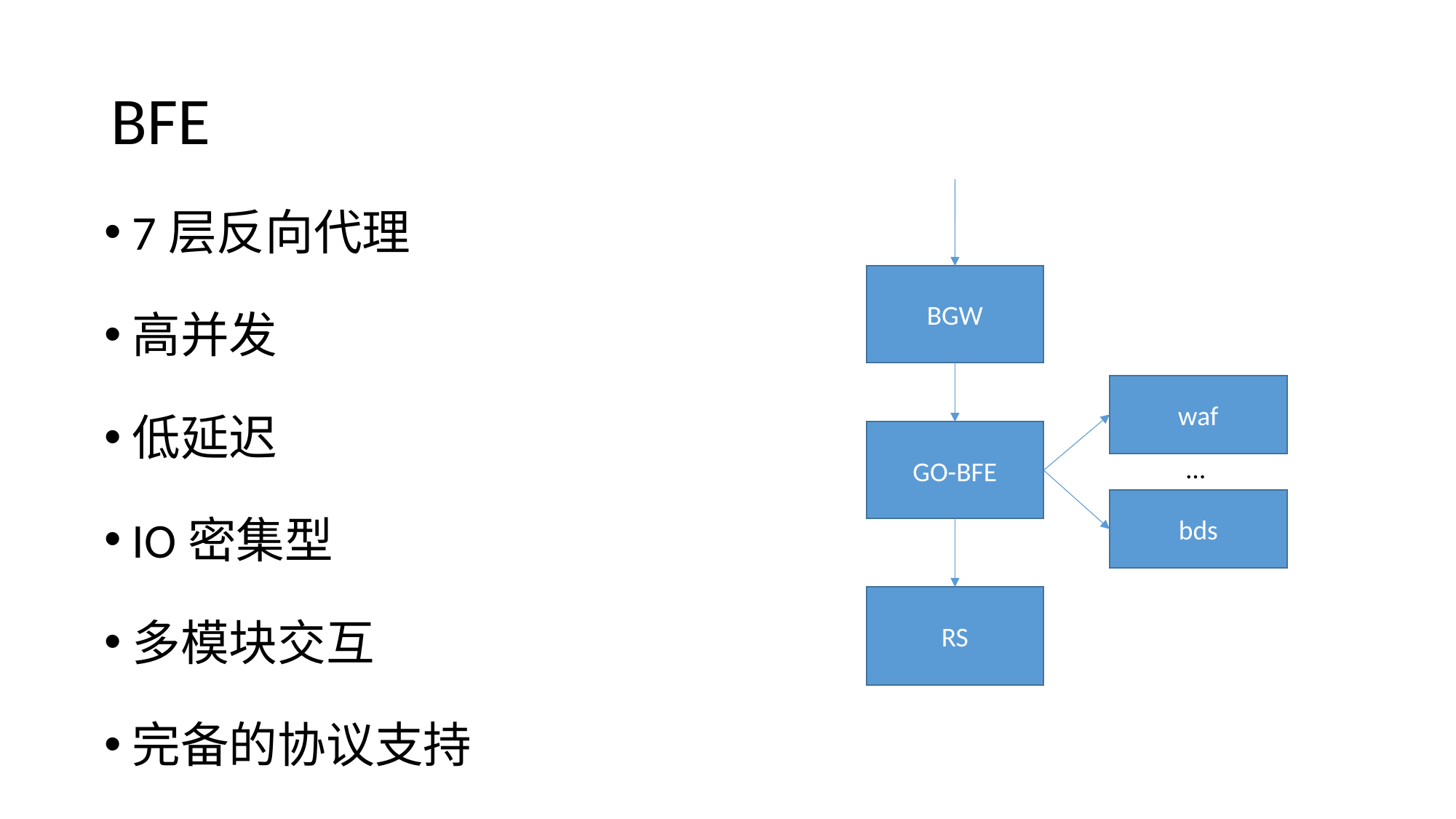

# BFE
7层反向代理
高并发
低延迟
IO密集型
多模块交互
完备的协议支持

BGW
waf
GO-BFE
…
bds
RS